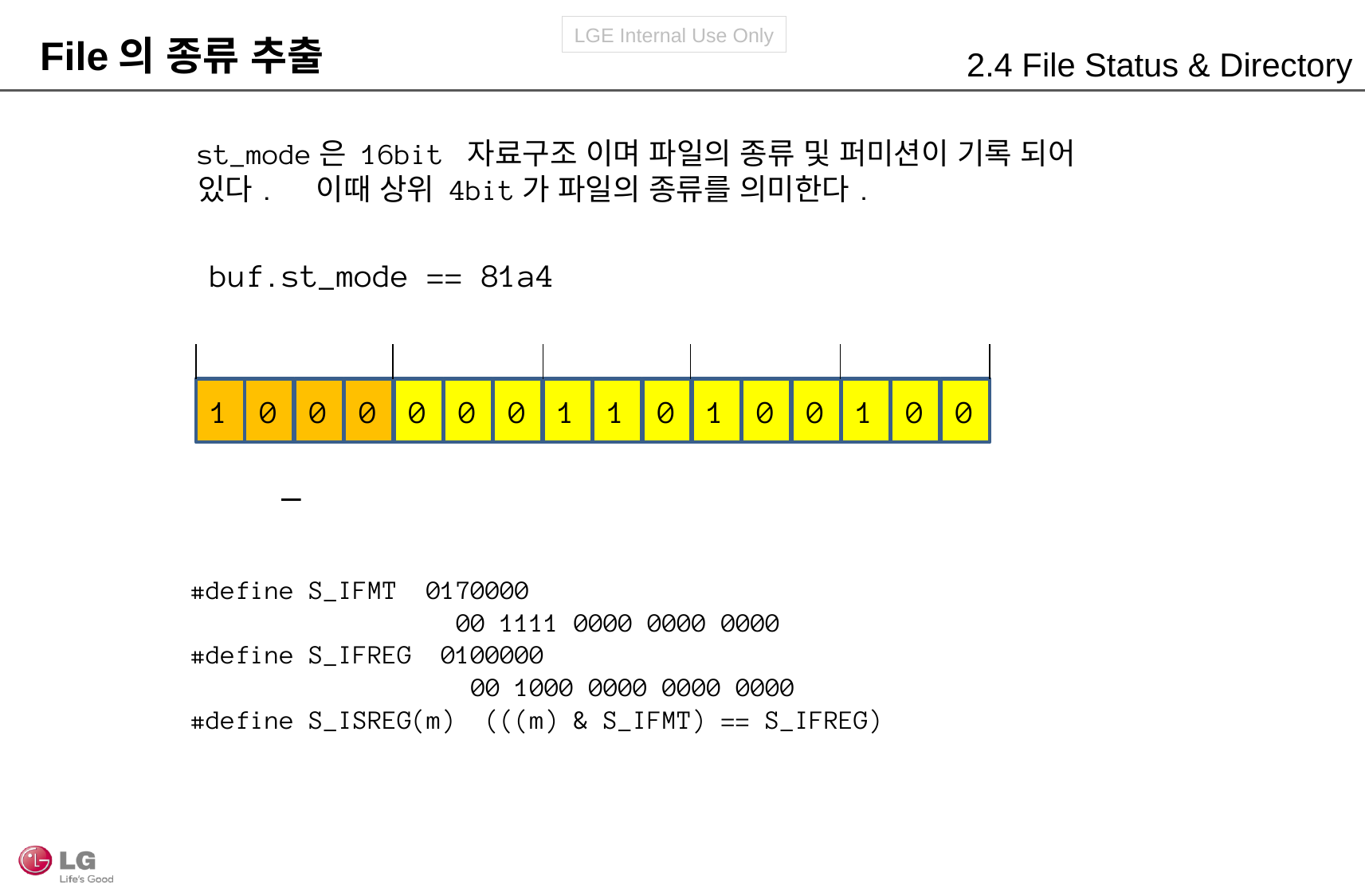

File의 종류 추출
2.4 File Status & Directory

st_mode은 16bit 자료구조 이며 파일의 종류 및 퍼미션이 기록 되어
있다.  이때 상위 4bit가 파일의 종류를 의미한다.
buf.st_mode == 81a4
1
0
0
0
0
0
0
1
1
0
1
0
0
1
0
0
-
#define S_IFMT  0170000
                  00 1111 0000 0000 0000
#define S_IFREG  0100000
                   00 1000 0000 0000 0000
#define S_ISREG(m)  (((m) & S_IFMT) == S_IFREG)